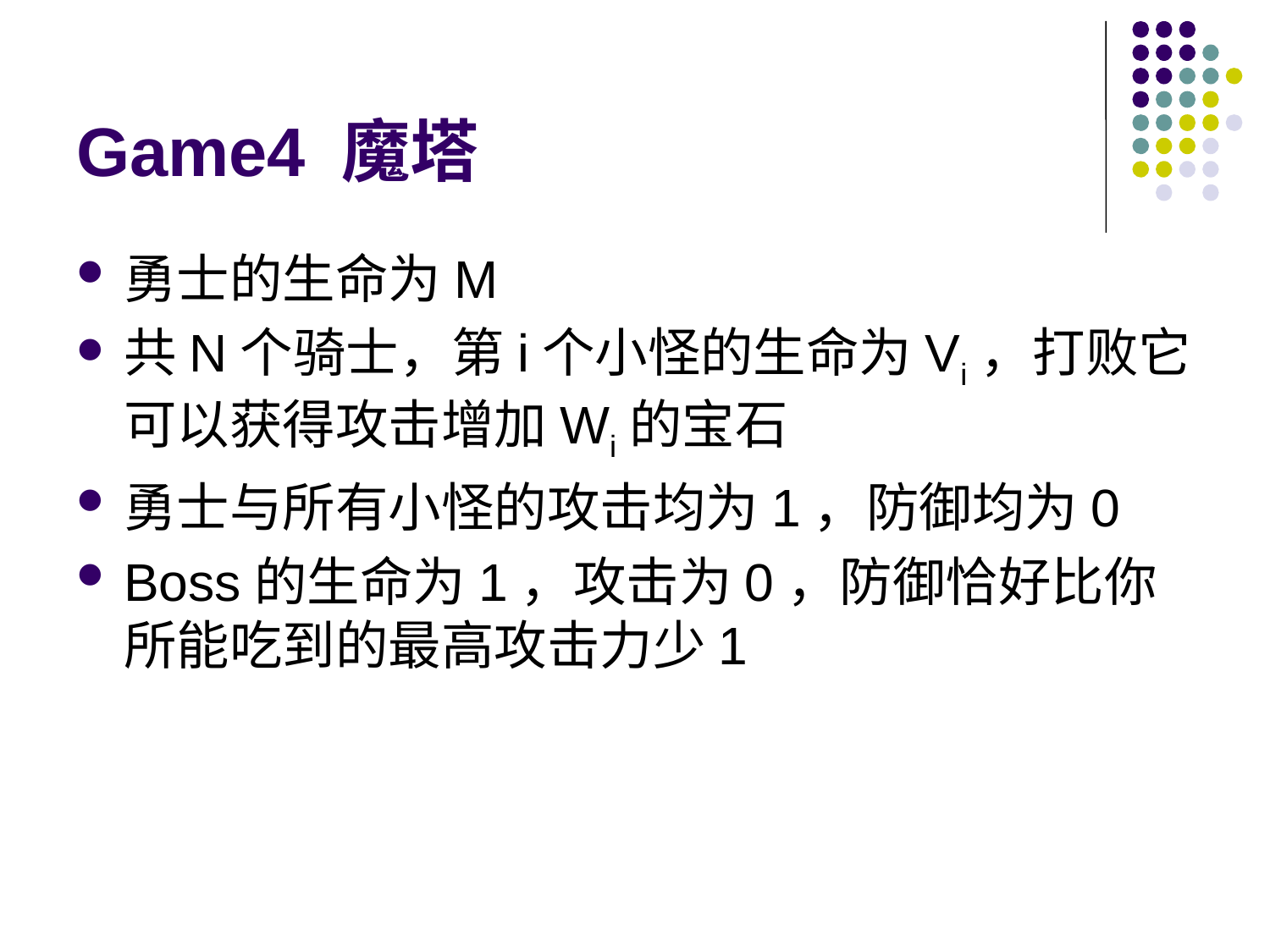

# Game4 魔塔
勇士的生命为M
共N个骑士，第i个小怪的生命为Vi，打败它可以获得攻击增加Wi的宝石
勇士与所有小怪的攻击均为1，防御均为0
Boss的生命为1，攻击为0，防御恰好比你所能吃到的最高攻击力少1